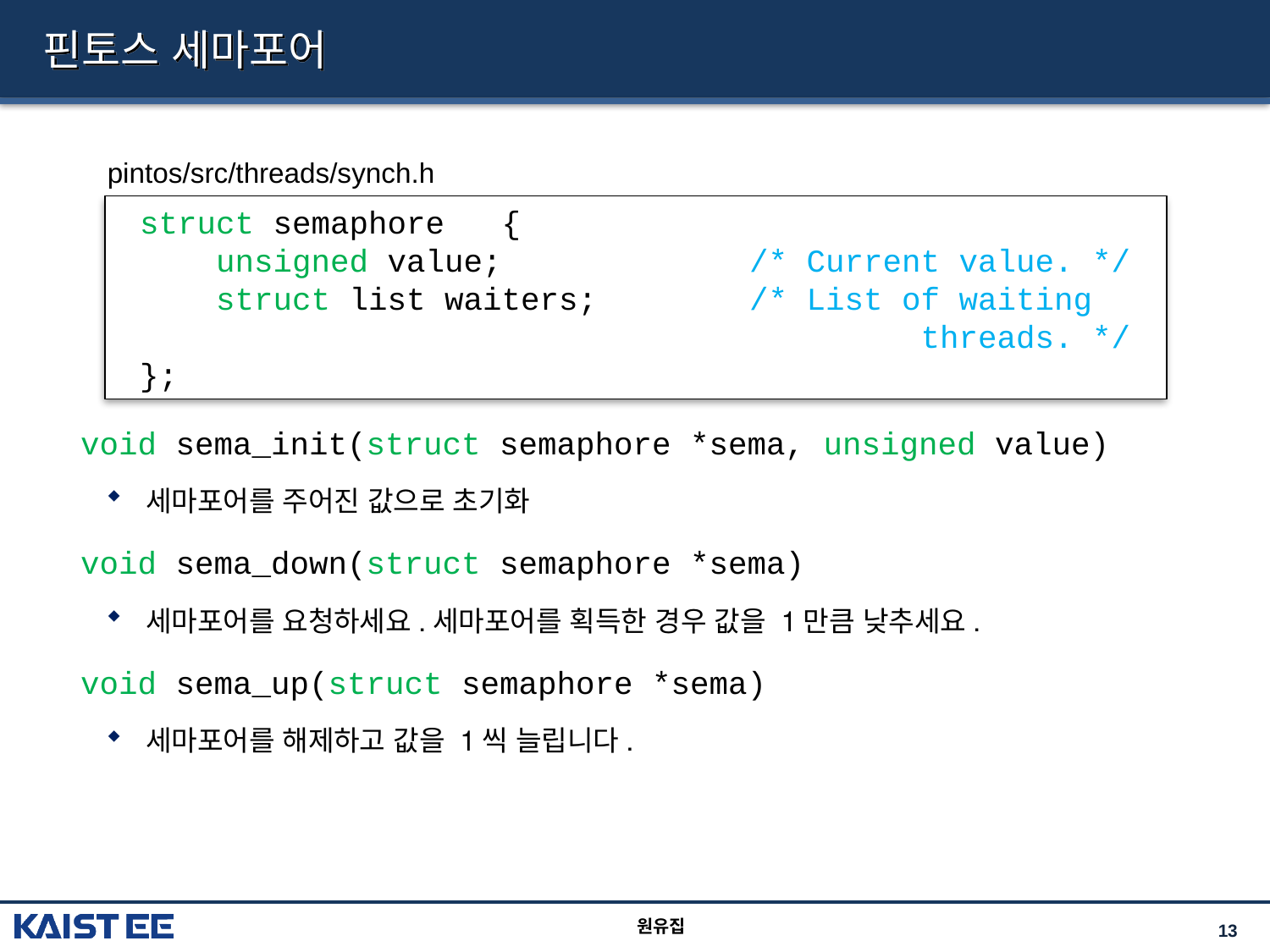

# 핀토스 세마포어

  void sema_init(struct semaphore *sema, unsigned value)
세마포어를 주어진 값으로 초기화
  void sema_down(struct semaphore *sema)
세마포어를 요청하세요.세마포어를 획득한 경우 값을 1만큼 낮추세요.
  void sema_up(struct semaphore *sema)
세마포어를 해제하고 값을 1씩 늘립니다.
pintos/src/threads/synch.h
struct semaphore   {
    unsigned value;             /* Current value. */
    struct list waiters;        /* List of waiting
                                         threads. */
};
원유집
13